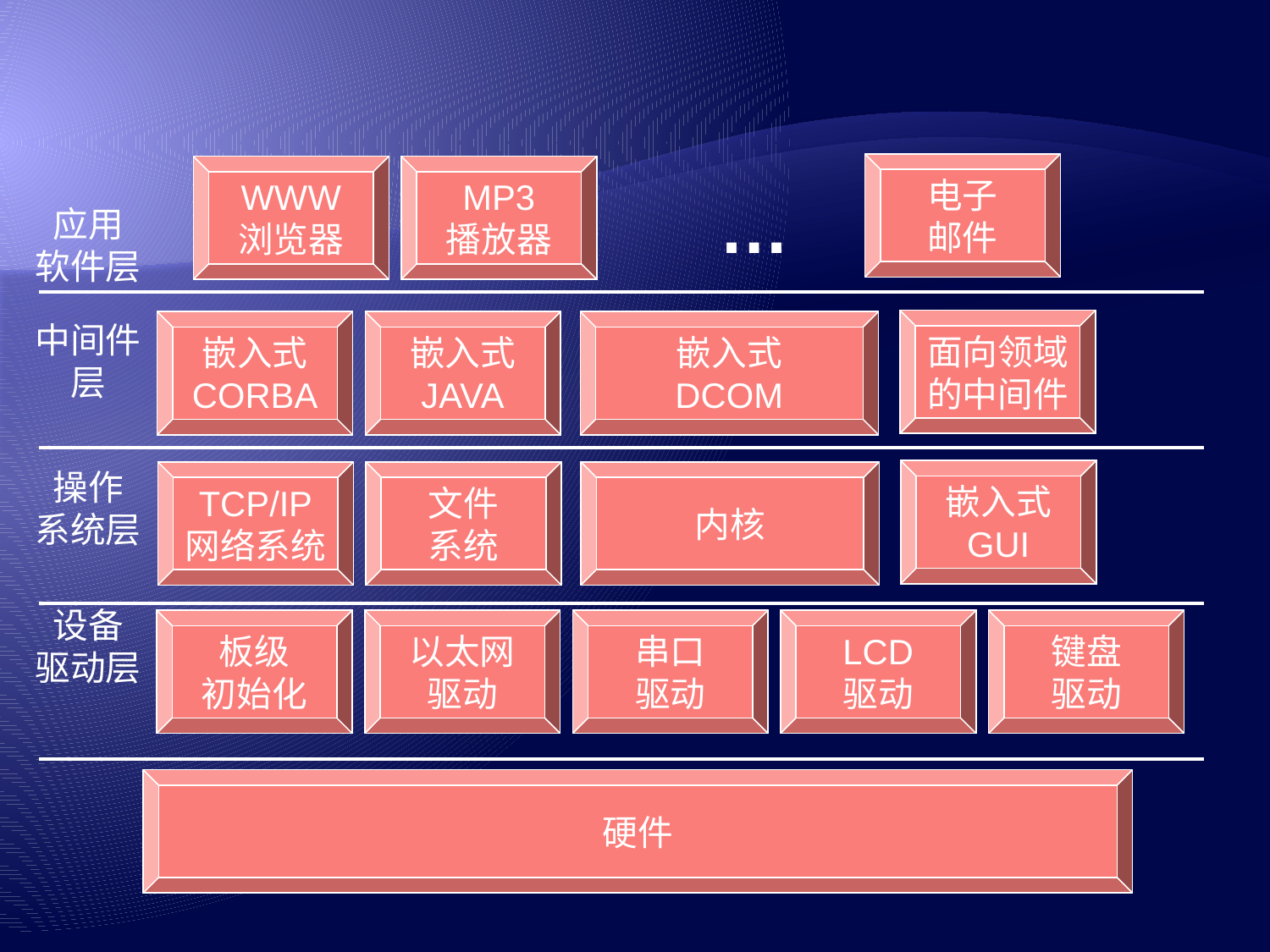

#
|  |
| --- |
|  |
|  |
|  |
|  |
电子
邮件
WWW
浏览器
MP3
播放器
…
应用
软件层
面向领域
的中间件
嵌入式
CORBA
嵌入式
JAVA
嵌入式
DCOM
中间件
层
操作
系统层
嵌入式
GUI
TCP/IP
网络系统
文件
系统
内核
设备
驱动层
板级
初始化
以太网
驱动
串口
驱动
LCD
驱动
键盘
驱动
硬件